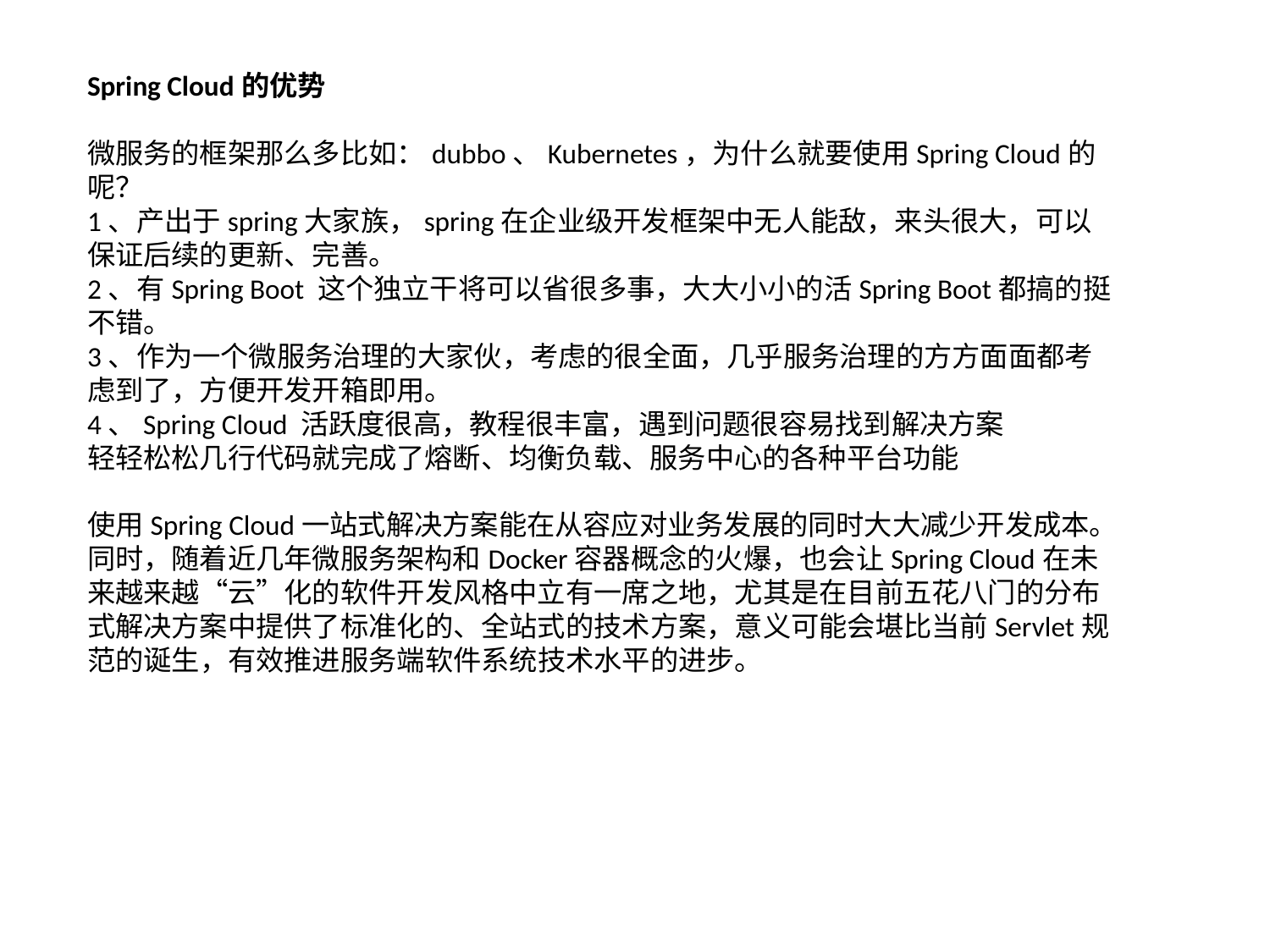

Spring Cloud的优势

微服务的框架那么多比如：dubbo、Kubernetes，为什么就要使用Spring Cloud的呢？
1、产出于spring大家族，spring在企业级开发框架中无人能敌，来头很大，可以保证后续的更新、完善。
2、有Spring Boot 这个独立干将可以省很多事，大大小小的活Spring Boot都搞的挺不错。
3、作为一个微服务治理的大家伙，考虑的很全面，几乎服务治理的方方面面都考虑到了，方便开发开箱即用。
4、Spring Cloud 活跃度很高，教程很丰富，遇到问题很容易找到解决方案
轻轻松松几行代码就完成了熔断、均衡负载、服务中心的各种平台功能

使用Spring Cloud一站式解决方案能在从容应对业务发展的同时大大减少开发成本。同时，随着近几年微服务架构和Docker容器概念的火爆，也会让Spring Cloud在未来越来越“云”化的软件开发风格中立有一席之地，尤其是在目前五花八门的分布式解决方案中提供了标准化的、全站式的技术方案，意义可能会堪比当前Servlet规范的诞生，有效推进服务端软件系统技术水平的进步。